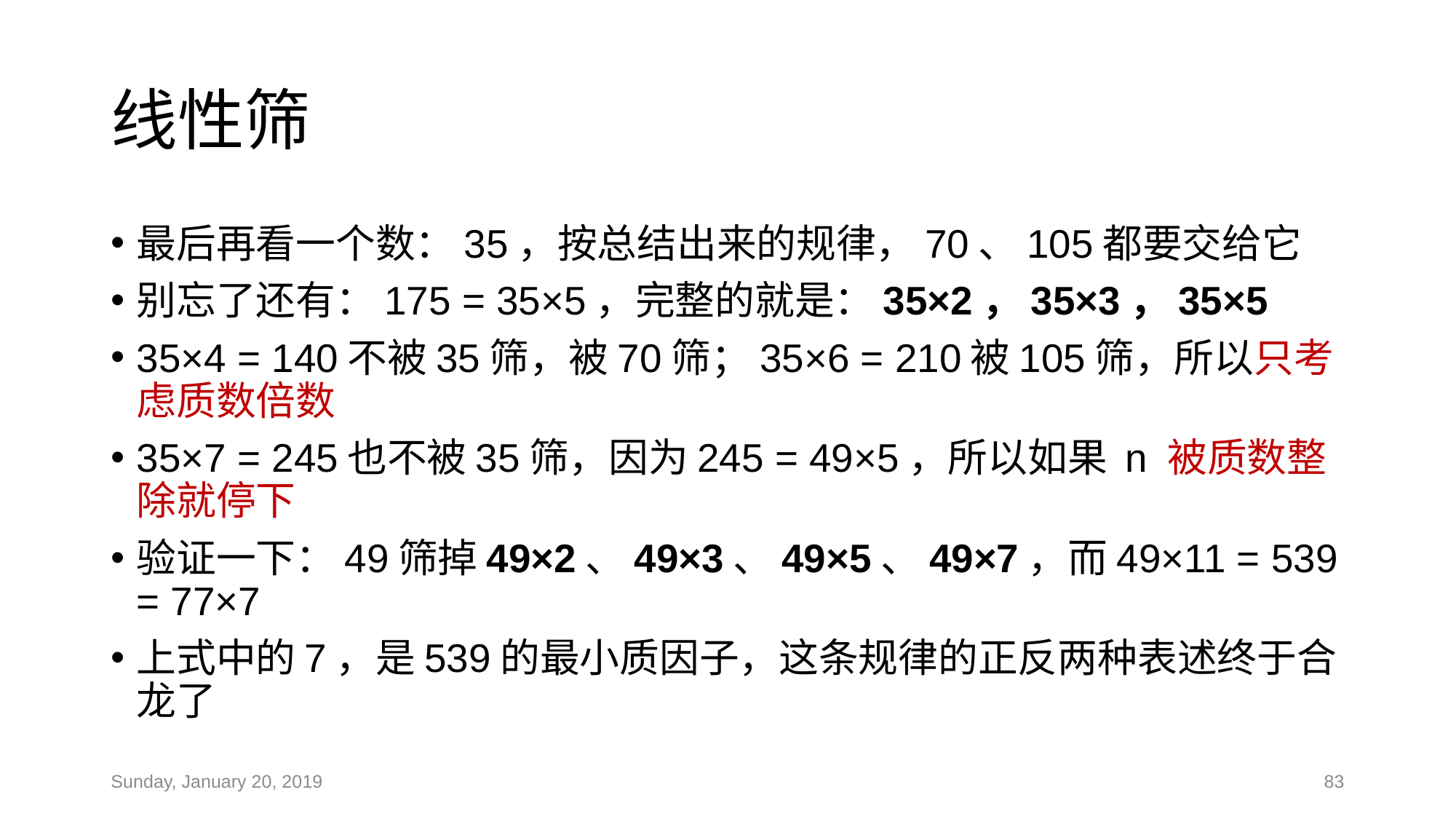

# 线性筛
最后再看一个数：35，按总结出来的规律，70、105都要交给它
别忘了还有：175 = 35×5，完整的就是：35×2，35×3，35×5
35×4 = 140不被35筛，被70筛；35×6 = 210被105筛，所以只考虑质数倍数
35×7 = 245也不被35筛，因为245 = 49×5，所以如果 n 被质数整除就停下
验证一下：49筛掉49×2、49×3、49×5、49×7，而49×11 = 539 = 77×7
上式中的7，是539的最小质因子，这条规律的正反两种表述终于合龙了
Sunday, January 20, 2019
83